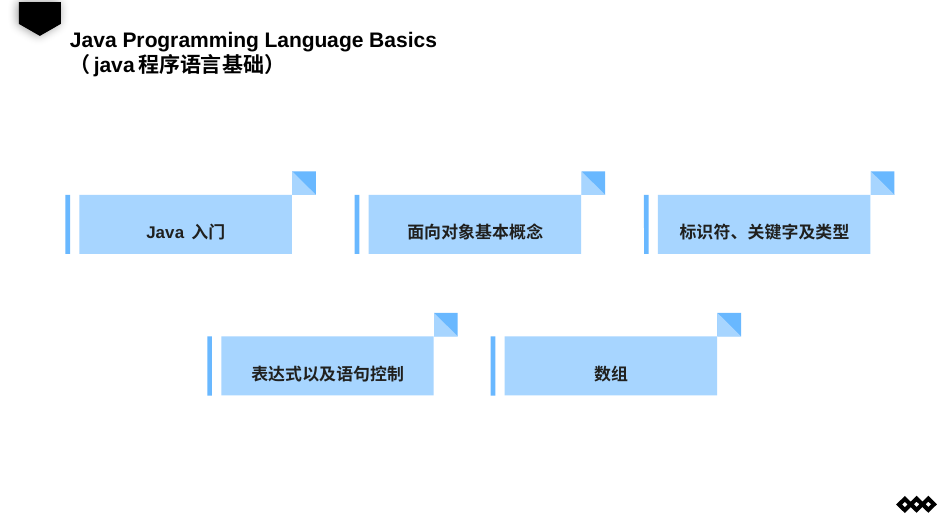

Java Programming Language Basics
（java程序语言基础）

Java入门
面向对象基本概念
标识符、关键字及类型

表达式以及语句控制
数组